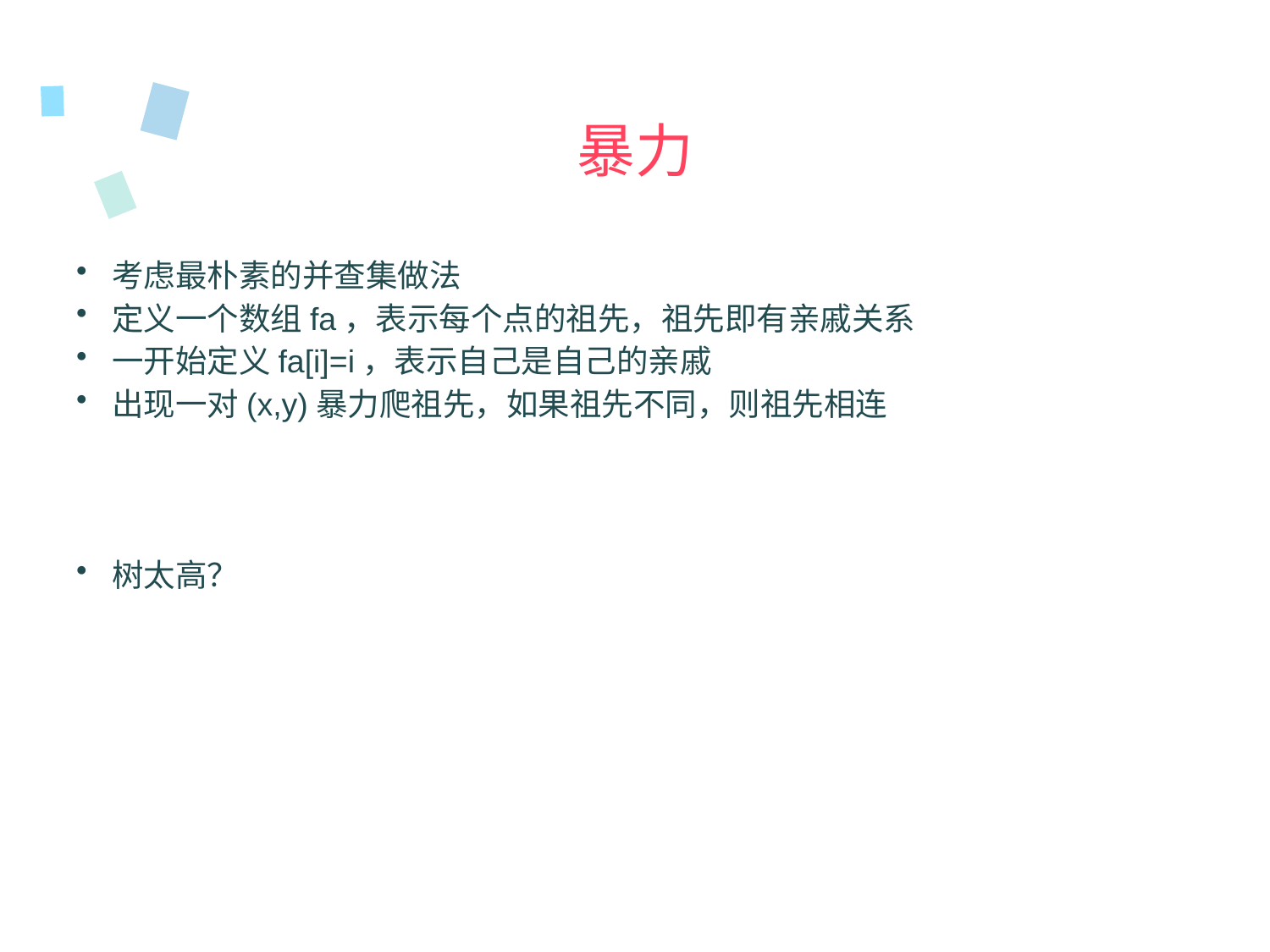

# 暴力
考虑最朴素的并查集做法
定义一个数组fa，表示每个点的祖先，祖先即有亲戚关系
一开始定义fa[i]=i，表示自己是自己的亲戚
出现一对(x,y)暴力爬祖先，如果祖先不同，则祖先相连

树太高？